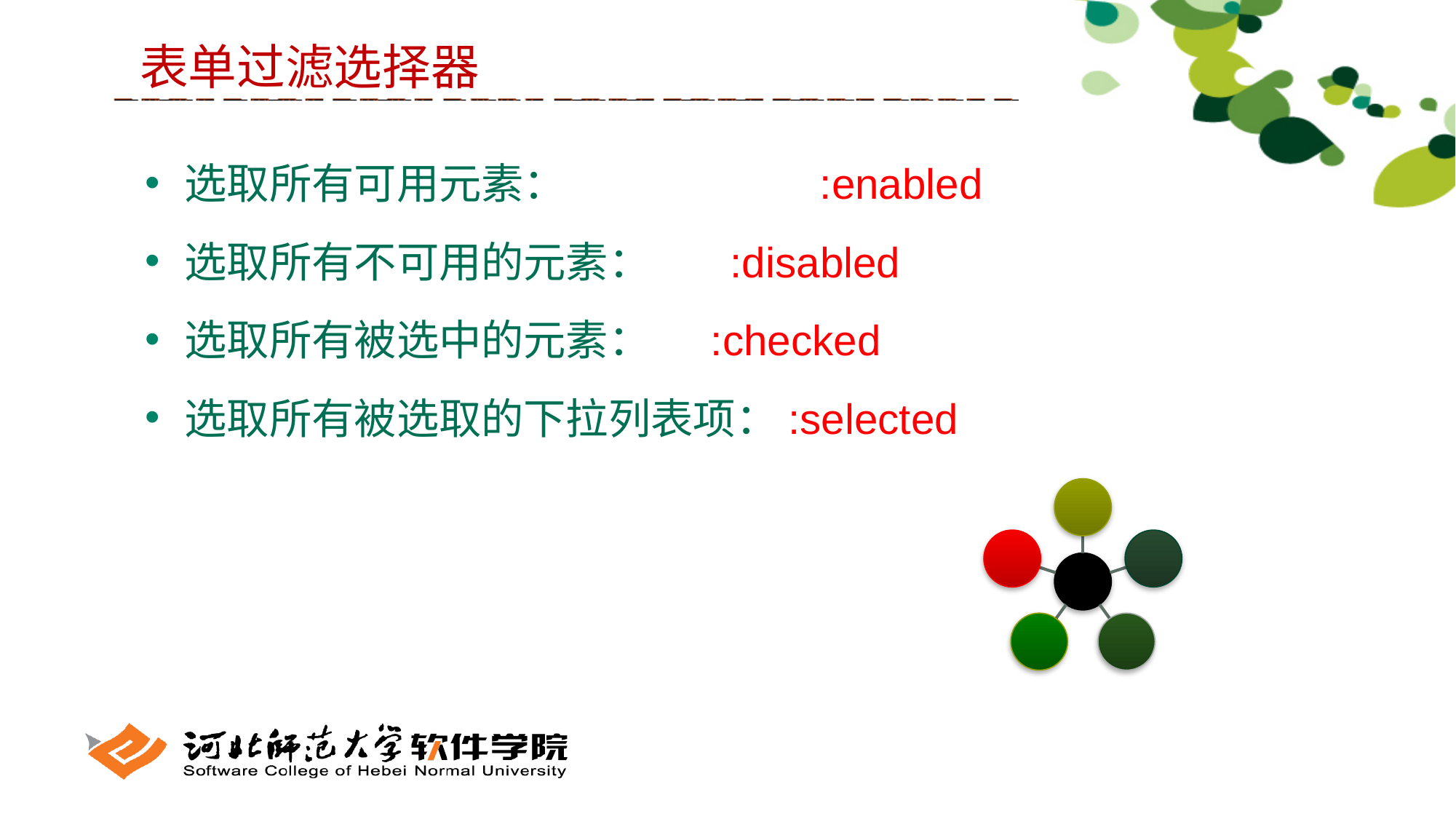

表单过滤选择器
 选取所有可用元素：    		:enabled
 选取所有不可用的元素：   	 :disabled
 选取所有被选中的元素：     	:checked
 选取所有被选取的下拉列表项：:selected